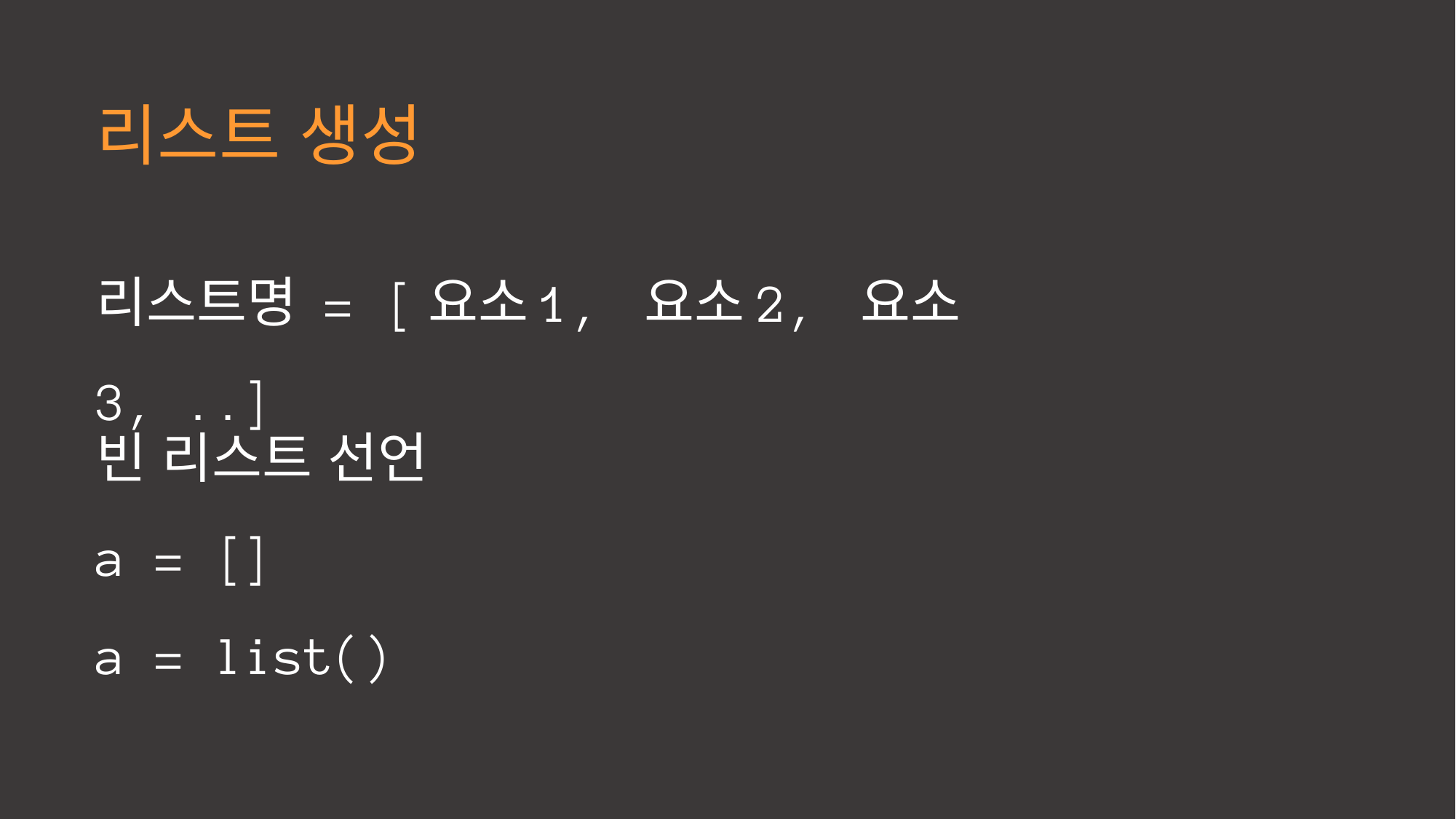

리스트 생성
리스트명 = [요소1, 요소2, 요소3, ..]
빈 리스트 선언
a = []
a = list()